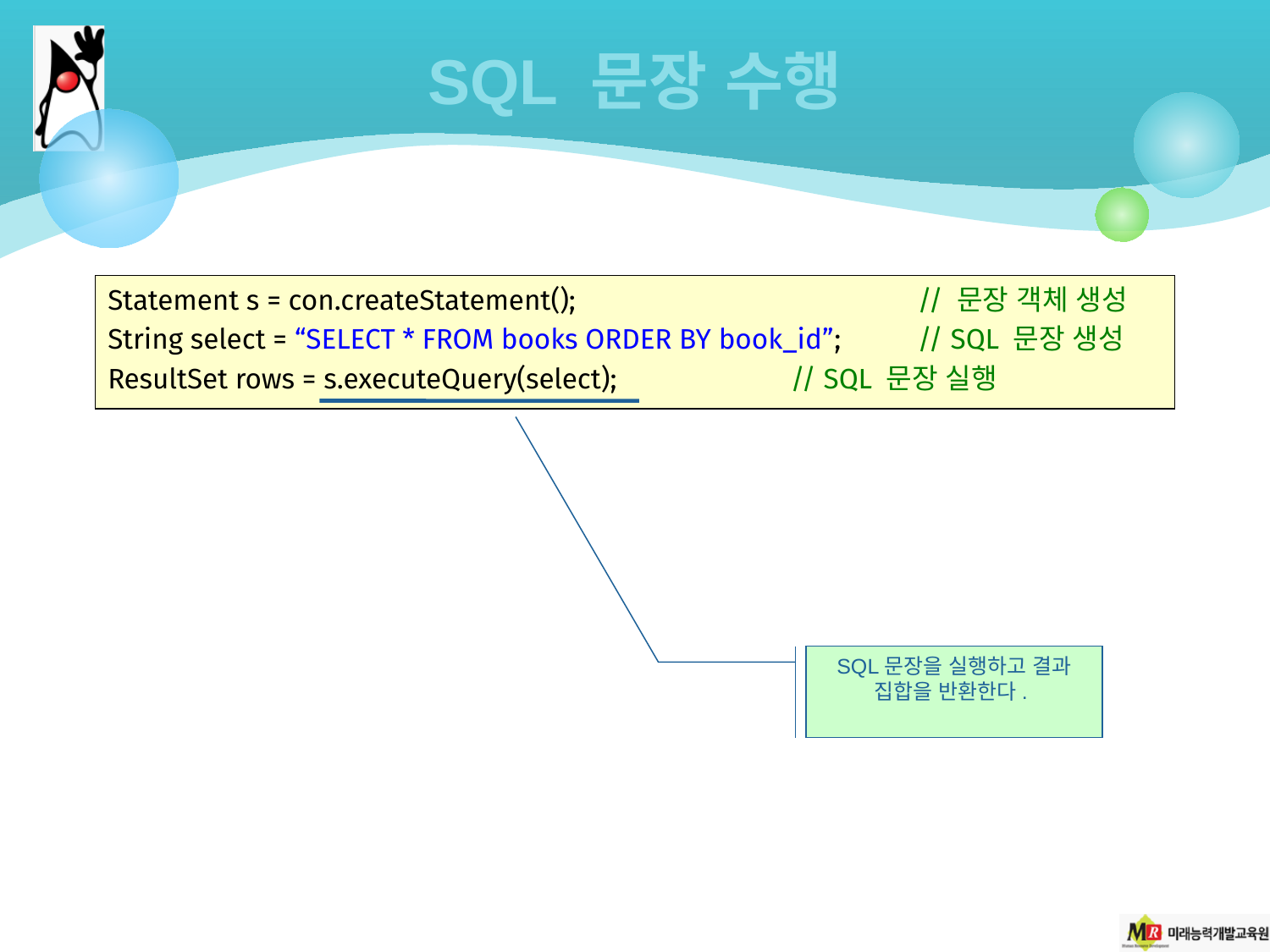

# SQL 문장 수행
Statement s = con.createStatement();			// 문장 객체 생성
String select = “SELECT * FROM books ORDER BY book_id”;	// SQL 문장 생성
ResultSet rows = s.executeQuery(select);		// SQL 문장 실행

SQL문장을 실행하고 결과 집합을 반환한다.